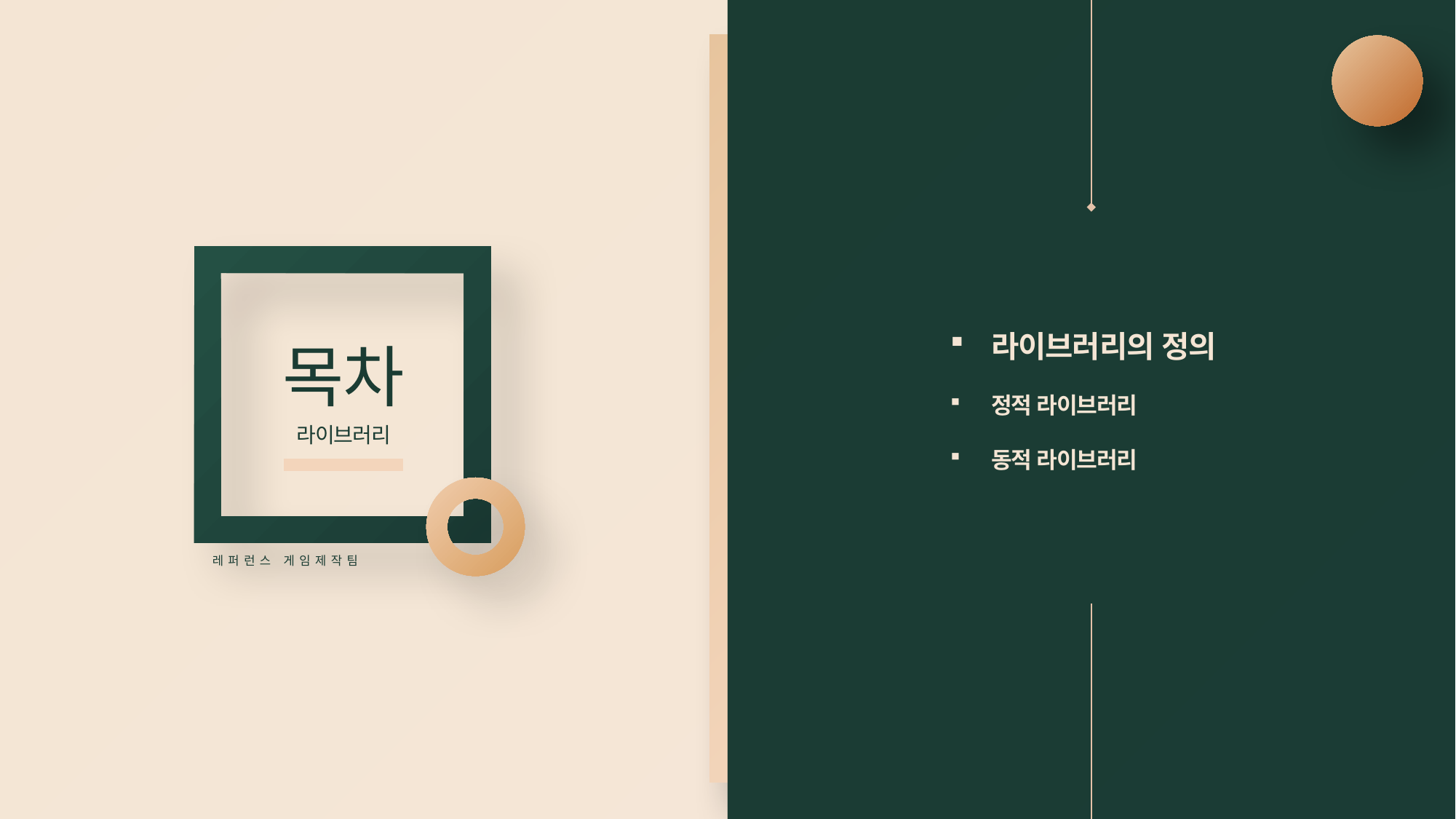

라이브러리의 정의

정적 라이브러리

동적 라이브러리

목차
라이브러리
레퍼런스 게임제작팀